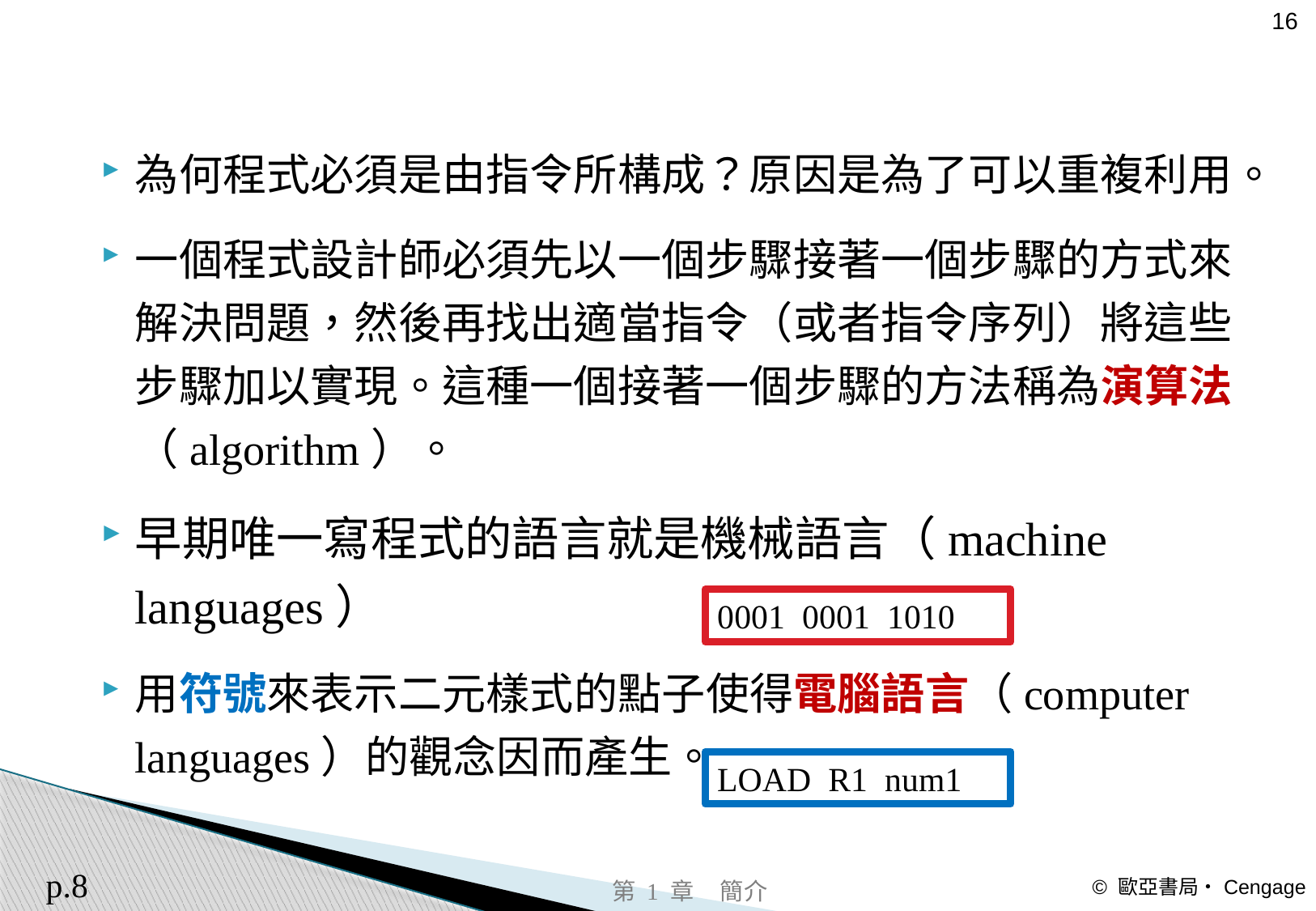

為何程式必須是由指令所構成？原因是為了可以重複利用。
一個程式設計師必須先以一個步驟接著一個步驟的方式來解決問題，然後再找出適當指令（或者指令序列）將這些步驟加以實現。這種一個接著一個步驟的方法稱為演算法（algorithm）。
早期唯一寫程式的語言就是機械語言（machine languages）
用符號來表示二元樣式的點子使得電腦語言（computer languages）的觀念因而產生。
0001  0001  1010
LOAD  R1  num1
    p.8